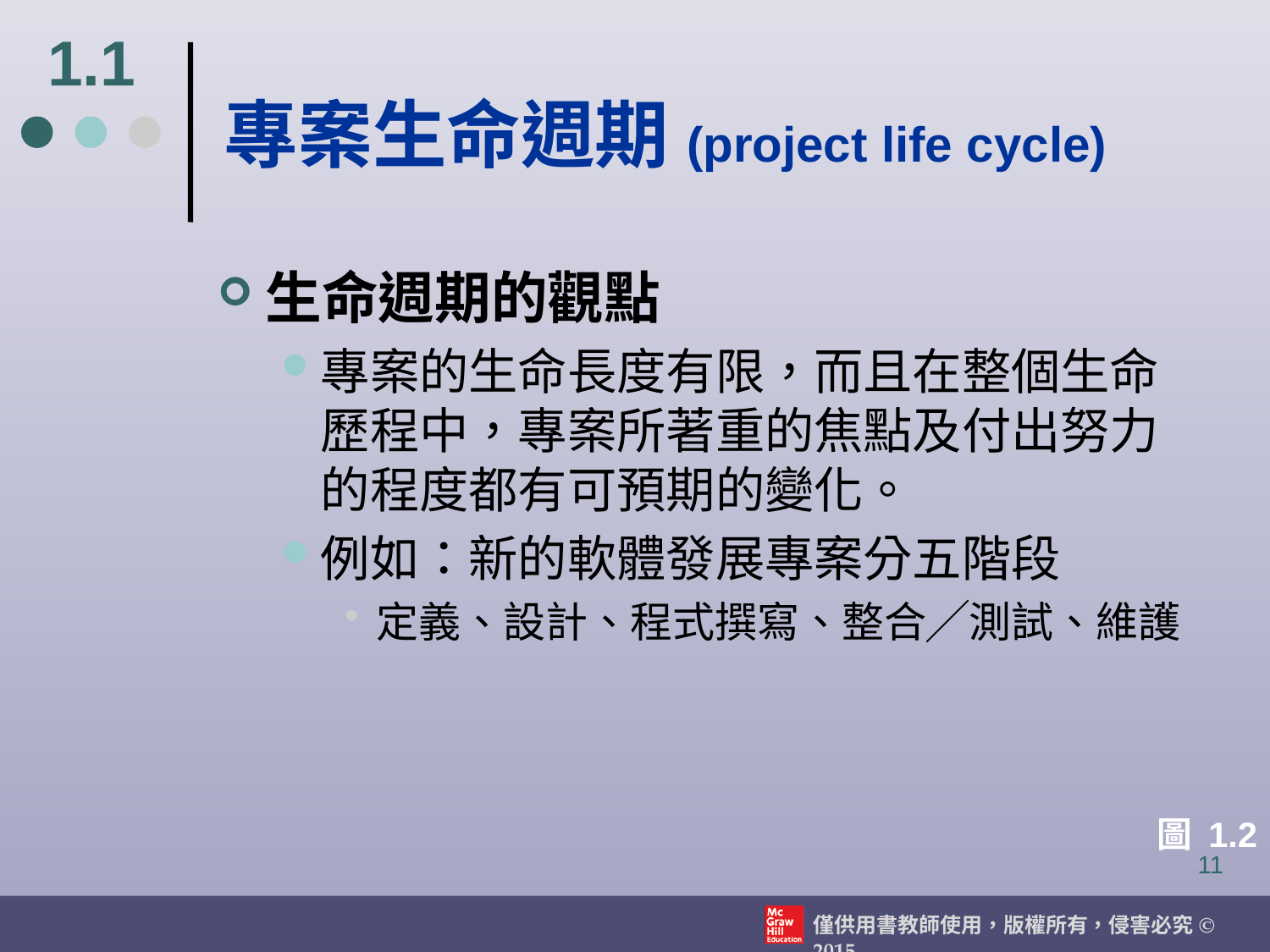

1.1
# 專案生命週期(project life cycle)
生命週期的觀點
專案的生命長度有限，而且在整個生命歷程中，專案所著重的焦點及付出努力的程度都有可預期的變化。
例如：新的軟體發展專案分五階段
定義、設計、程式撰寫、整合╱測試、維護
圖 1.2
11